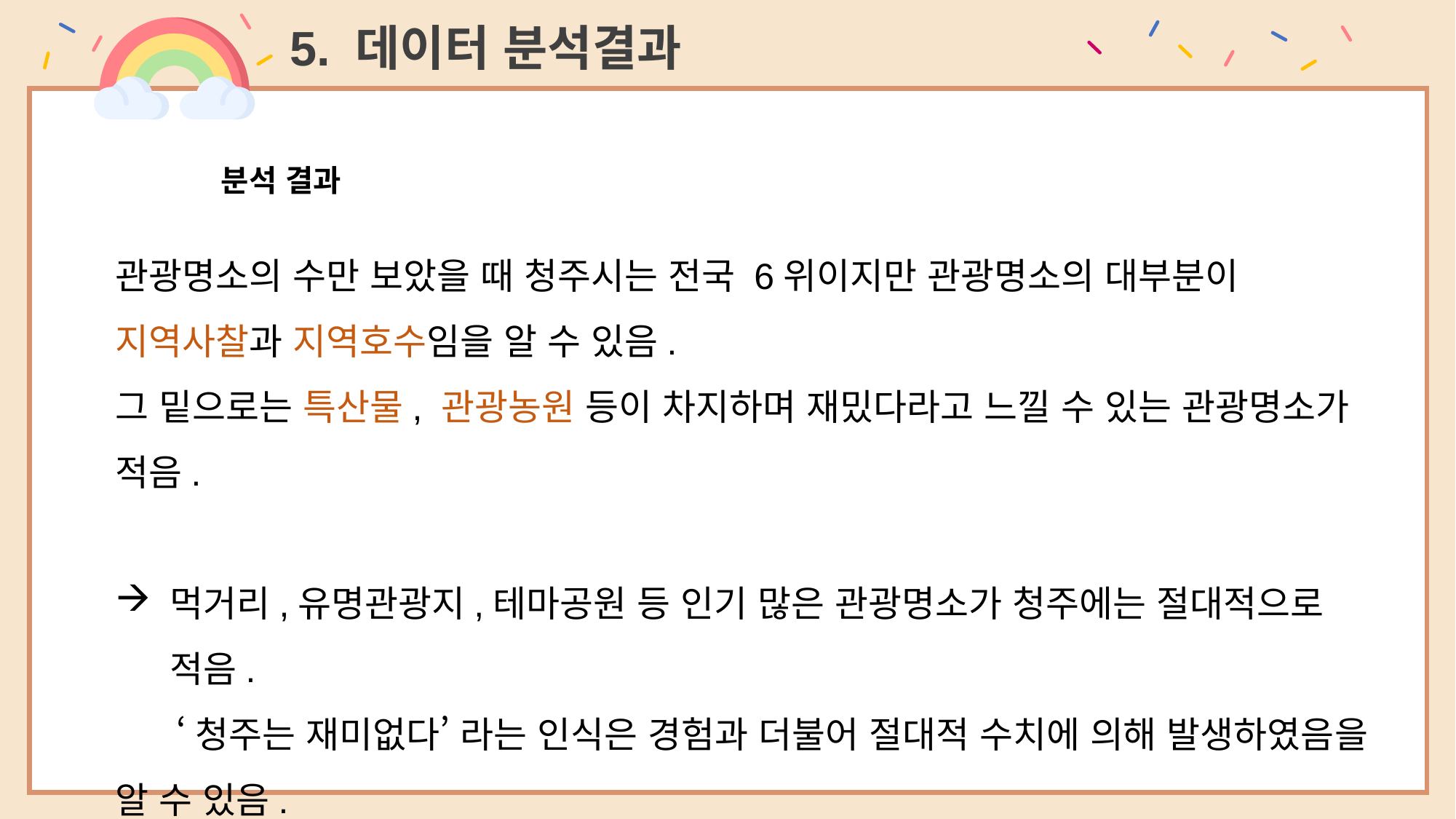

5. 데이터 분석결과

분석 결과
관광명소의 수만 보았을 때 청주시는 전국 6위이지만 관광명소의 대부분이
지역사찰과 지역호수임을 알 수 있음.
그 밑으로는 특산물, 관광농원 등이 차지하며 재밌다라고 느낄 수 있는 관광명소가 적음.

먹거리,유명관광지,테마공원 등 인기 많은 관광명소가 청주에는 절대적으로 적음.
      ‘청주는 재미없다’ 라는 인식은 경험과 더불어 절대적 수치에 의해 발생하였음을 알 수 있음.